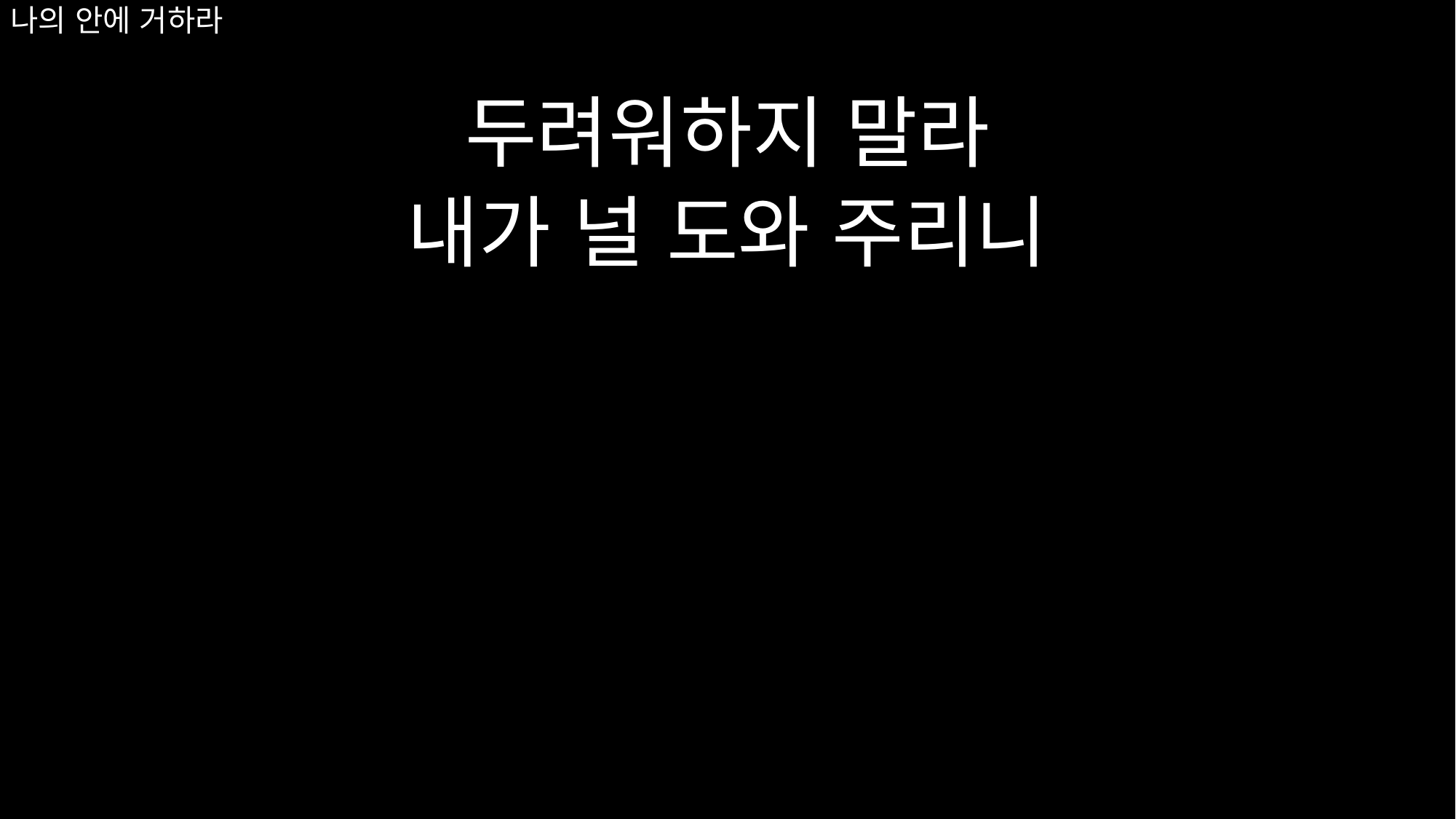

# 나의 안에 거하라
두려워하지 말라
내가 널 도와 주리니